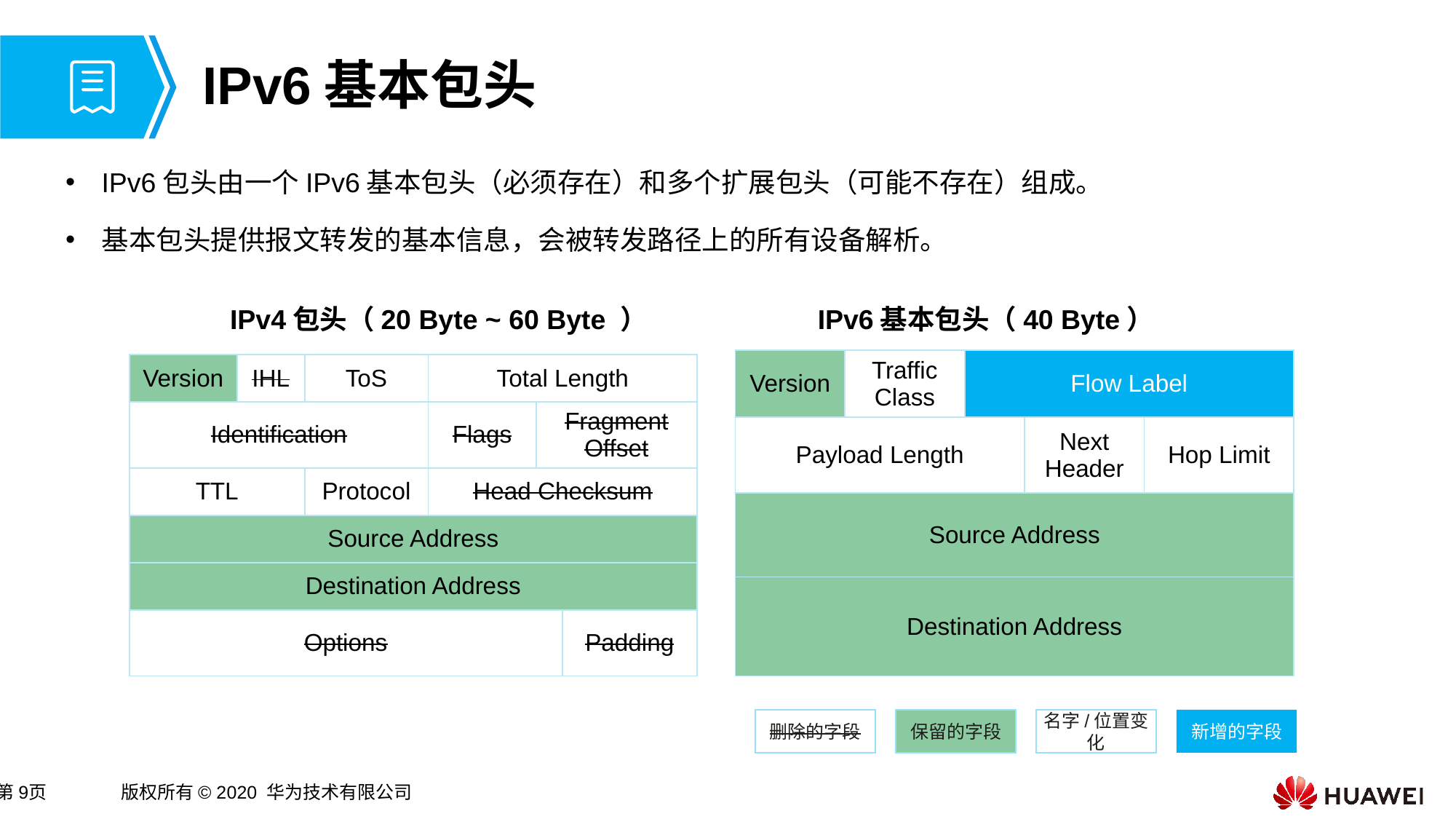

# IPv6基本包头
IPv6包头由一个IPv6基本包头（必须存在）和多个扩展包头（可能不存在）组成。
基本包头提供报文转发的基本信息，会被转发路径上的所有设备解析。
IPv4包头（20 Byte ~ 60 Byte ）
IPv6基本包头（40 Byte）
| Version | Traffic Class | Flow Label |  |  |
| --- | --- | --- | --- | --- |
| Payload Length |  |  | Next Header | Hop Limit |
| Source Address |  |  |  |  |
| Destination Address |  |  |  |  |
| Version | IHL | ToS | Total Length |  |  |
| --- | --- | --- | --- | --- | --- |
| Identification |  |  | Flags | Fragment Offset |  |
| TTL |  | Protocol | Head Checksum |  |  |
| Source Address |  |  |  |  |  |
| Destination Address |  |  |  |  |  |
| Options |  |  |  |  | Padding |
删除的字段
保留的字段
名字/位置变化
新增的字段